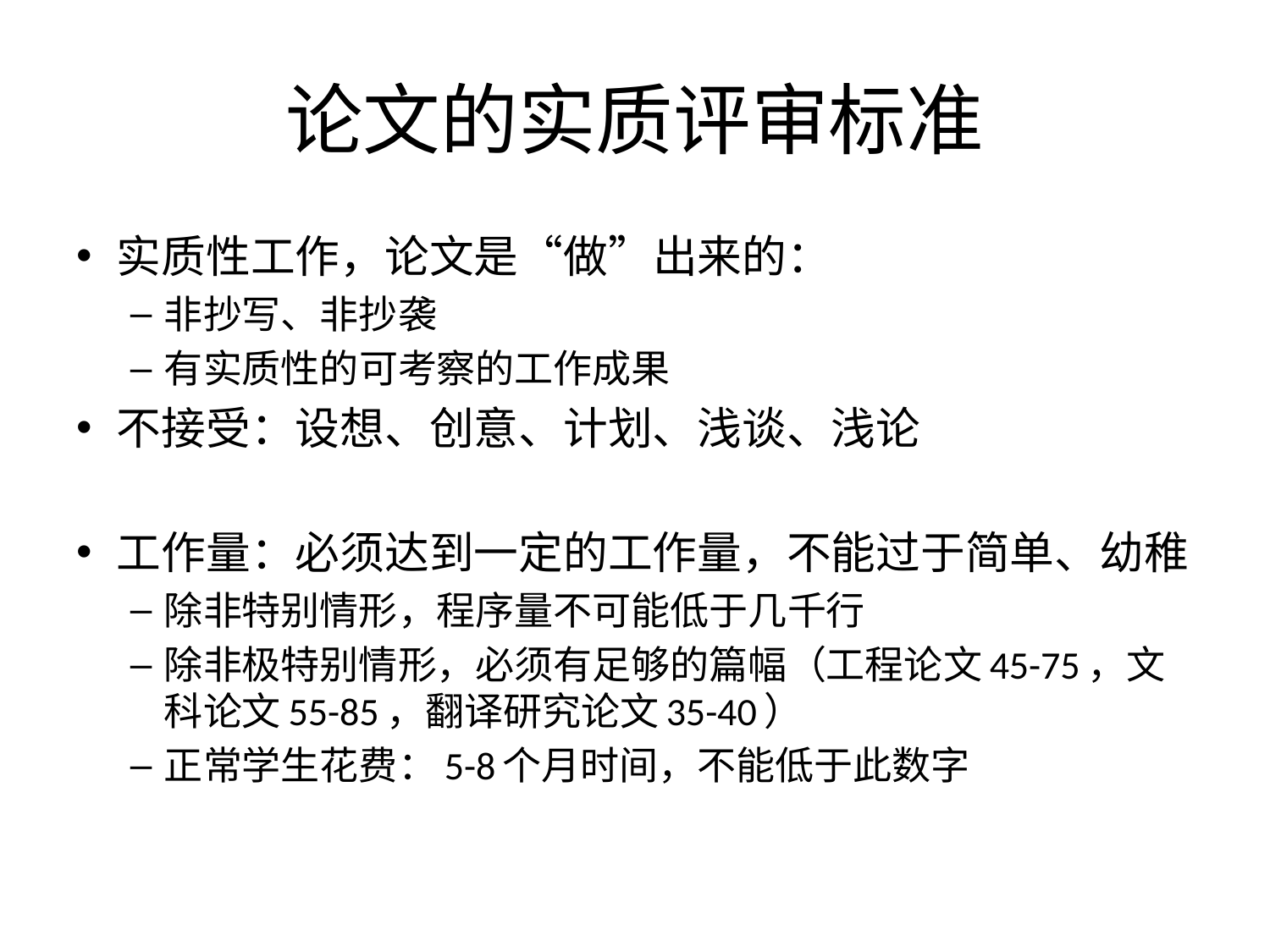

# 论文的实质评审标准
实质性工作，论文是“做”出来的：
非抄写、非抄袭
有实质性的可考察的工作成果
不接受：设想、创意、计划、浅谈、浅论

工作量：必须达到一定的工作量，不能过于简单、幼稚
除非特别情形，程序量不可能低于几千行
除非极特别情形，必须有足够的篇幅（工程论文45-75，文科论文55-85，翻译研究论文35-40）
正常学生花费：5-8个月时间，不能低于此数字